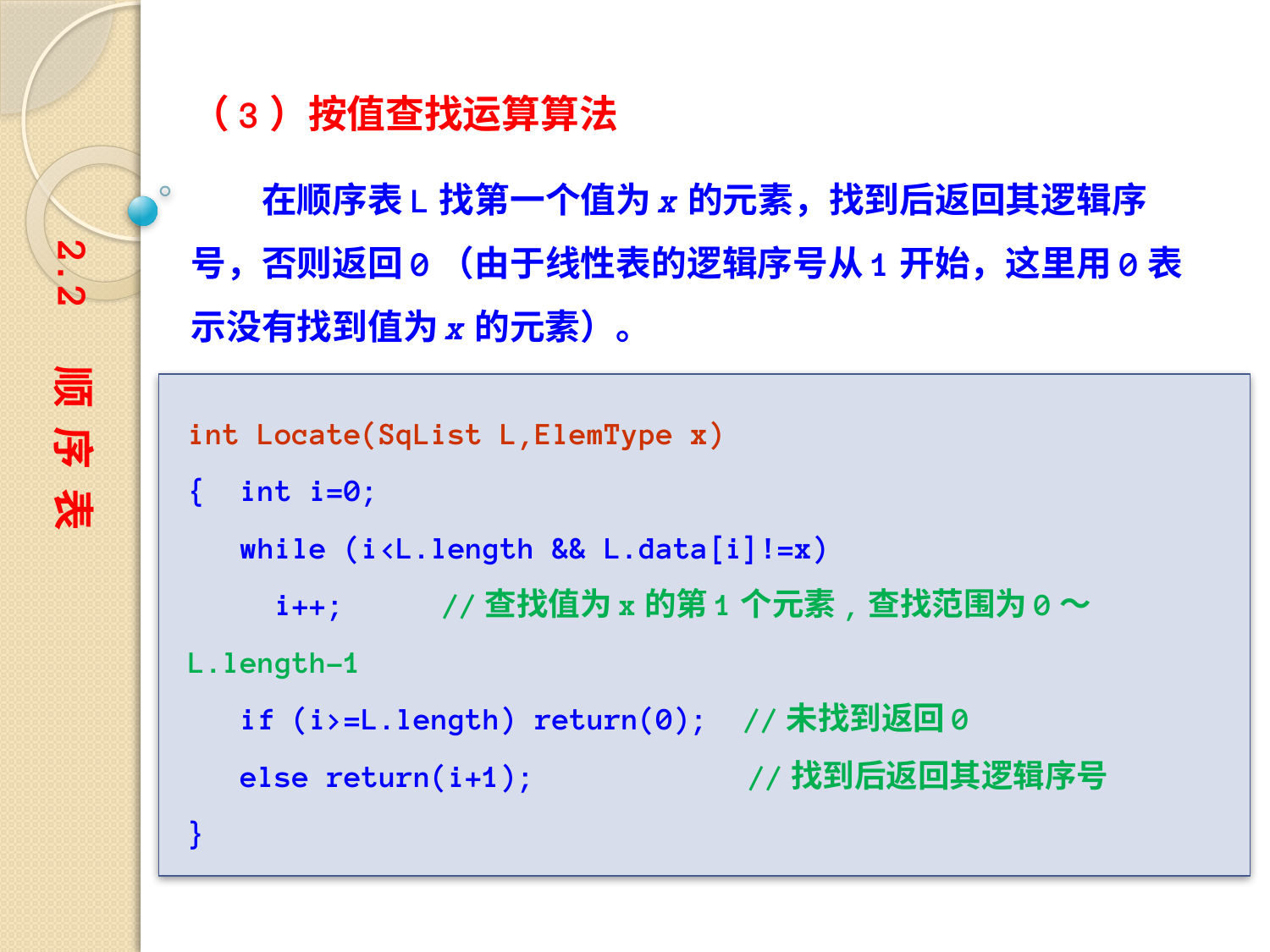

（3）按值查找运算算法
　　在顺序表L找第一个值为x的元素，找到后返回其逻辑序号，否则返回0（由于线性表的逻辑序号从1开始，这里用0表示没有找到值为x的元素）。
2.2  顺  序  表
int Locate(SqList L,ElemType x)
{  int i=0;
   while (i<L.length && L.data[i]!=x)
     i++; 	//查找值为x的第1个元素,查找范围为0～L.length-1
   if (i>=L.length) return(0);  //未找到返回0
   else return(i+1);		   //找到后返回其逻辑序号
}